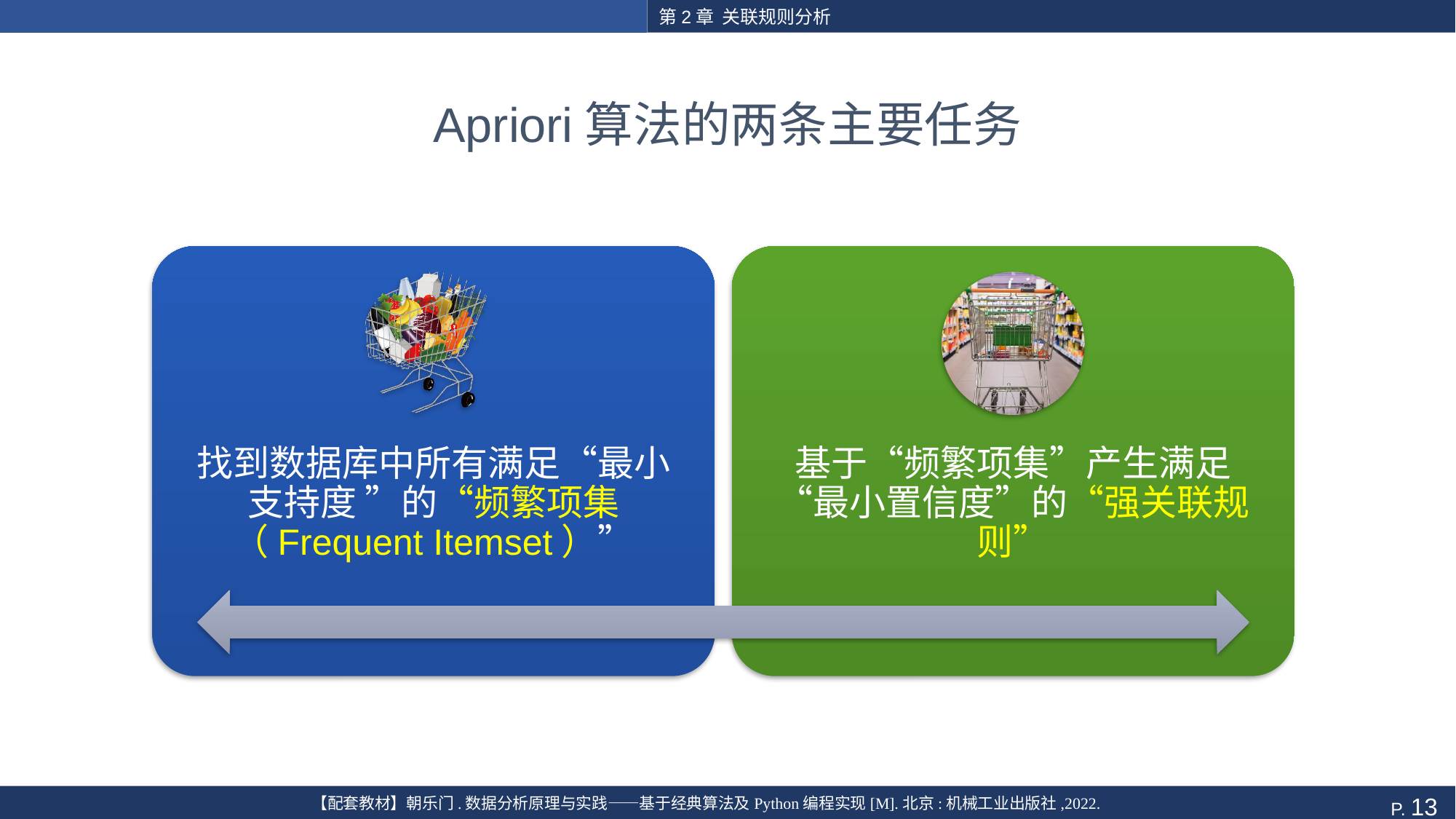

第2章  关联规则分析
# Apriori算法的两条主要任务
找到数据库中所有满足“最小支持度 ”的“频繁项集（Frequent Itemset）”
基于“频繁项集”产生满足“最小置信度”的“强关联规则”